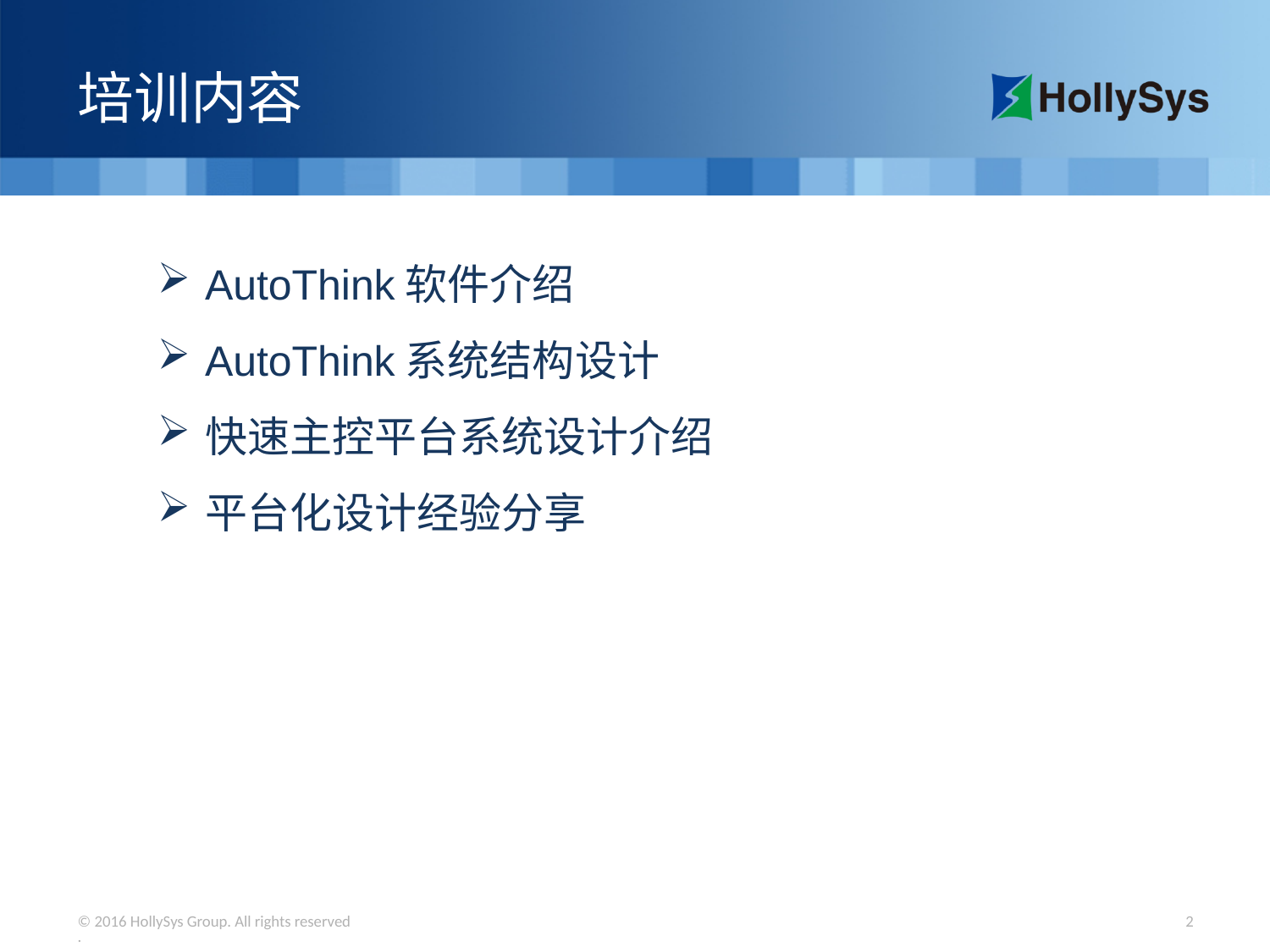

# 培训内容
AutoThink软件介绍
AutoThink系统结构设计
快速主控平台系统设计介绍
平台化设计经验分享
© 2016 HollySys Group. All rights reserved.
2